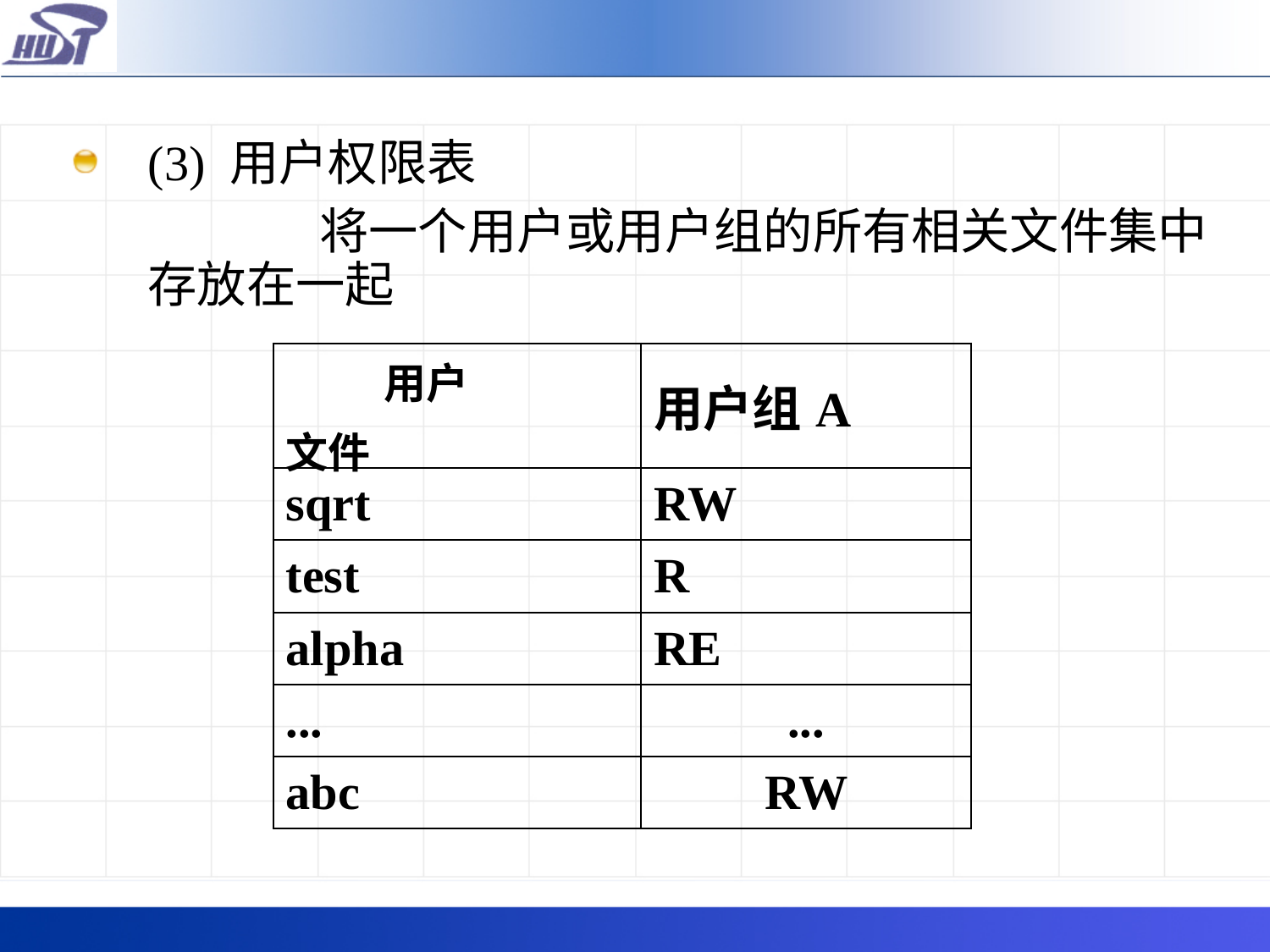

(3) 用户权限表
		   将一个用户或用户组的所有相关文件集中存放在一起
| 用户 文件 | 用户组A |
| --- | --- |
| sqrt | RW |
| test | R |
| alpha | RE |
| ... | ... |
| abc | RW |